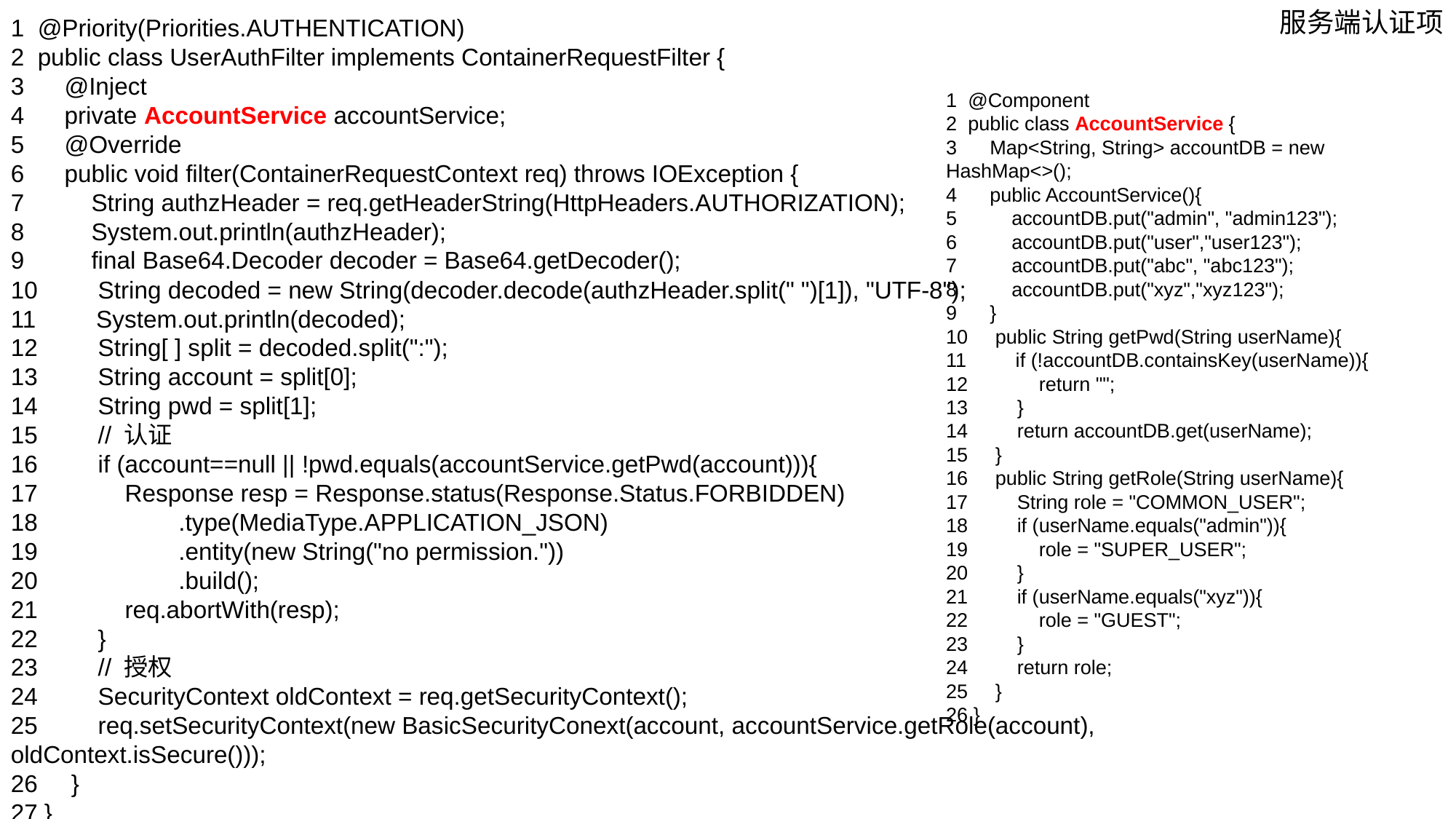

服务端认证项
1  @Priority(Priorities.AUTHENTICATION)
2  public class UserAuthFilter implements ContainerRequestFilter {
3      @Inject
4      private AccountService accountService;
5      @Override
6      public void filter(ContainerRequestContext req) throws IOException {
7          String authzHeader = req.getHeaderString(HttpHeaders.AUTHORIZATION);
8          System.out.println(authzHeader);
9          final Base64.Decoder decoder = Base64.getDecoder();
10         String decoded = new String(decoder.decode(authzHeader.split(" ")[1]), "UTF-8");
11         System.out.println(decoded);
12         String[ ] split = decoded.split(":");
13         String account = split[0];
14         String pwd = split[1];
15         // 认证
16         if (account==null || !pwd.equals(accountService.getPwd(account))){
17             Response resp = Response.status(Response.Status.FORBIDDEN)
18                     .type(MediaType.APPLICATION_JSON)
19                     .entity(new String("no permission."))
20                     .build();
21             req.abortWith(resp);
22         }
23         // 授权
24         SecurityContext oldContext = req.getSecurityContext();
25         req.setSecurityContext(new BasicSecurityConext(account, accountService.getRole(account), oldContext.isSecure()));
26     }
27 }
1  @Component
2  public class AccountService {
3      Map<String, String> accountDB = new HashMap<>();
4      public AccountService(){
5          accountDB.put("admin", "admin123");
6          accountDB.put("user","user123");
7          accountDB.put("abc", "abc123");
8          accountDB.put("xyz","xyz123");
9      }
10     public String getPwd(String userName){
11         if (!accountDB.containsKey(userName)){
12             return "";
13         }
14         return accountDB.get(userName);
15     }
16     public String getRole(String userName){
17         String role = "COMMON_USER";
18         if (userName.equals("admin")){
19             role = "SUPER_USER";
20         }
21         if (userName.equals("xyz")){
22             role = "GUEST";
23         }
24         return role;
25     }
26 }